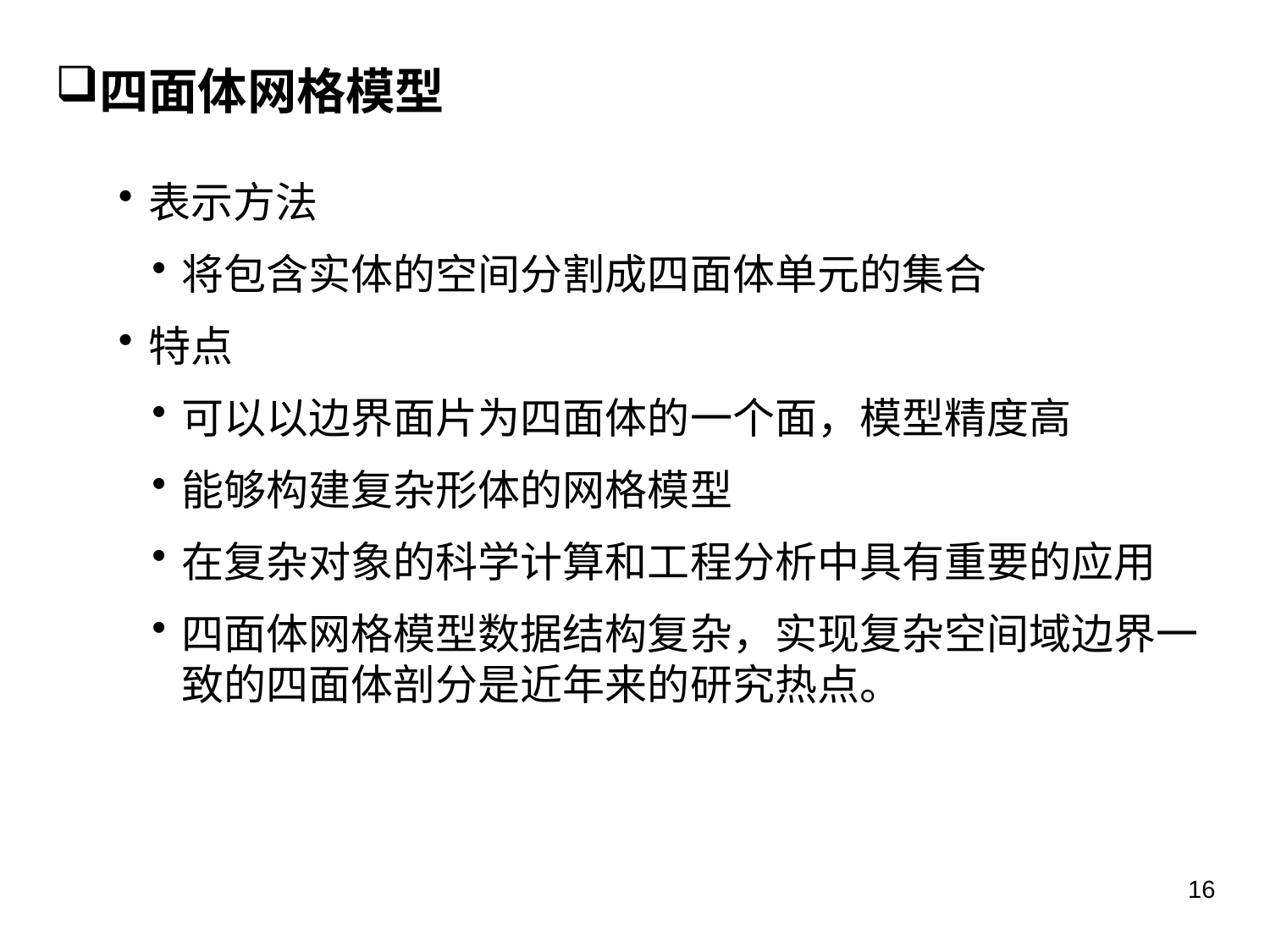

四面体网格模型
表示方法
将包含实体的空间分割成四面体单元的集合
特点
可以以边界面片为四面体的一个面，模型精度高
能够构建复杂形体的网格模型
在复杂对象的科学计算和工程分析中具有重要的应用
四面体网格模型数据结构复杂，实现复杂空间域边界一致的四面体剖分是近年来的研究热点。
16
哈尔滨工业大学计算机学院  苏小红